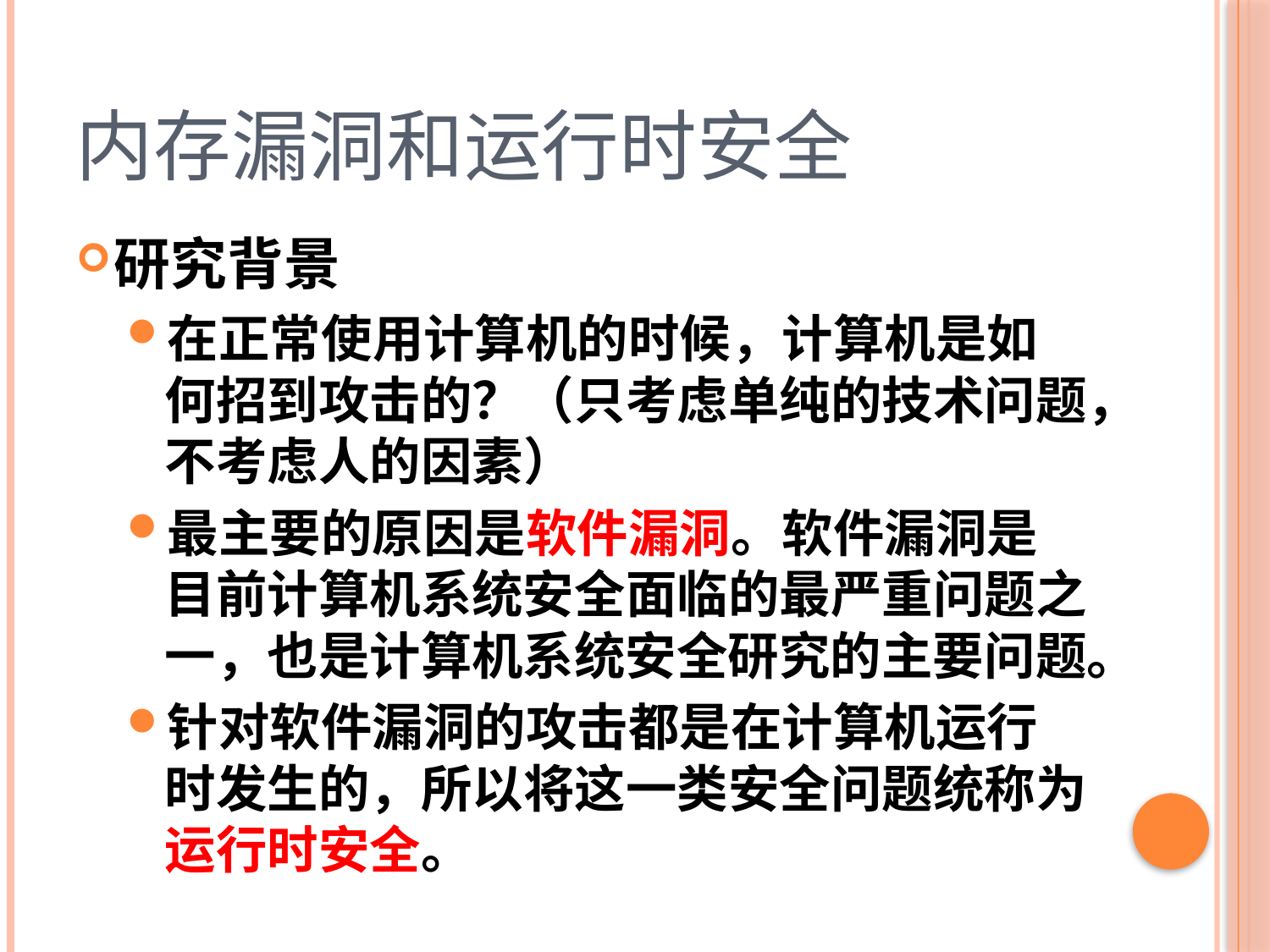

# 内存漏洞和运行时安全
研究背景
在正常使用计算机的时候，计算机是如何招到攻击的？（只考虑单纯的技术问题，不考虑人的因素）
最主要的原因是软件漏洞。软件漏洞是目前计算机系统安全面临的最严重问题之一，也是计算机系统安全研究的主要问题。
针对软件漏洞的攻击都是在计算机运行时发生的，所以将这一类安全问题统称为运行时安全。